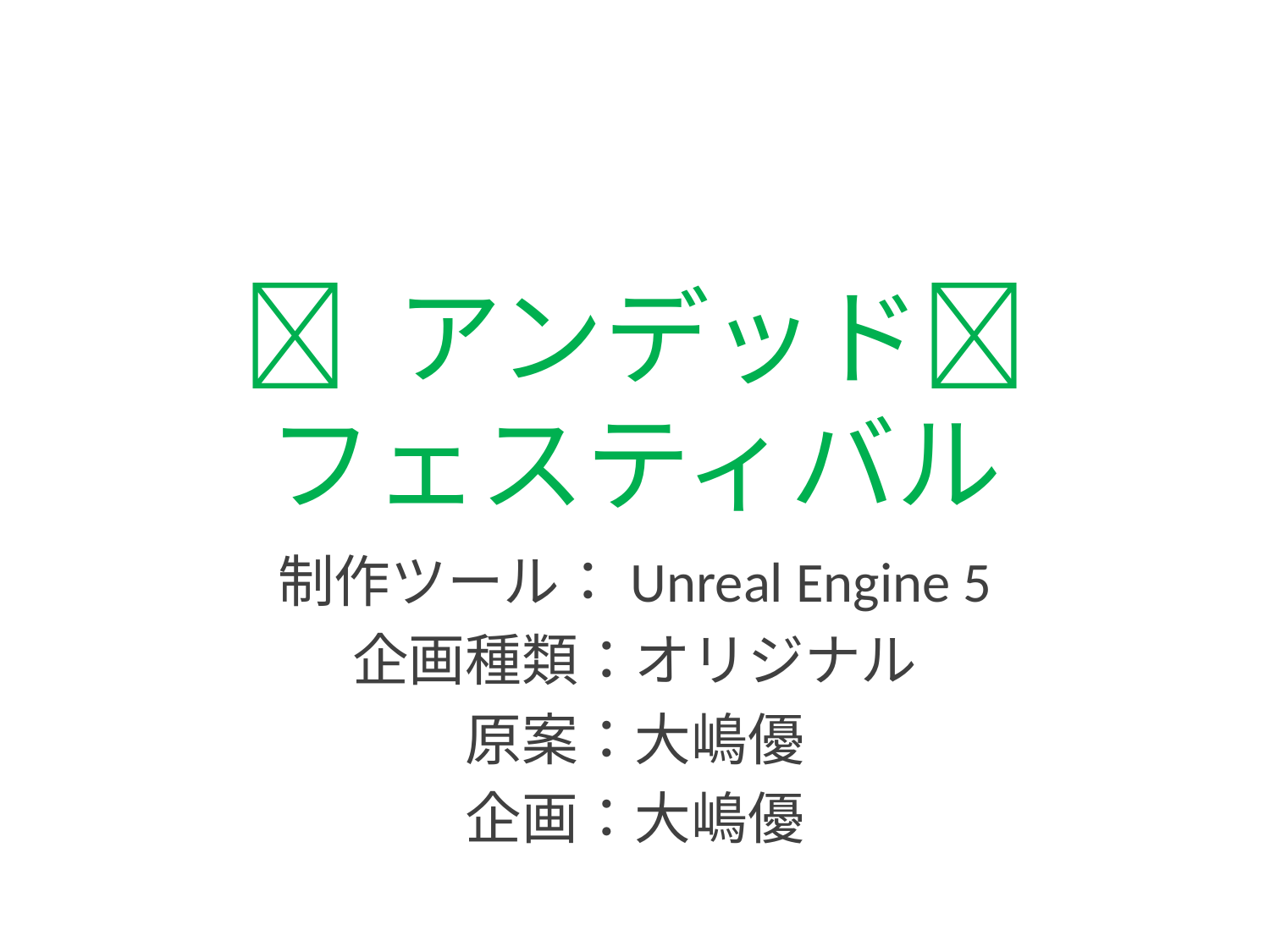

# 🦴 アンデッド🦴 フェスティバル
制作ツール：Unreal Engine 5
企画種類：オリジナル
原案：大嶋優
企画：大嶋優